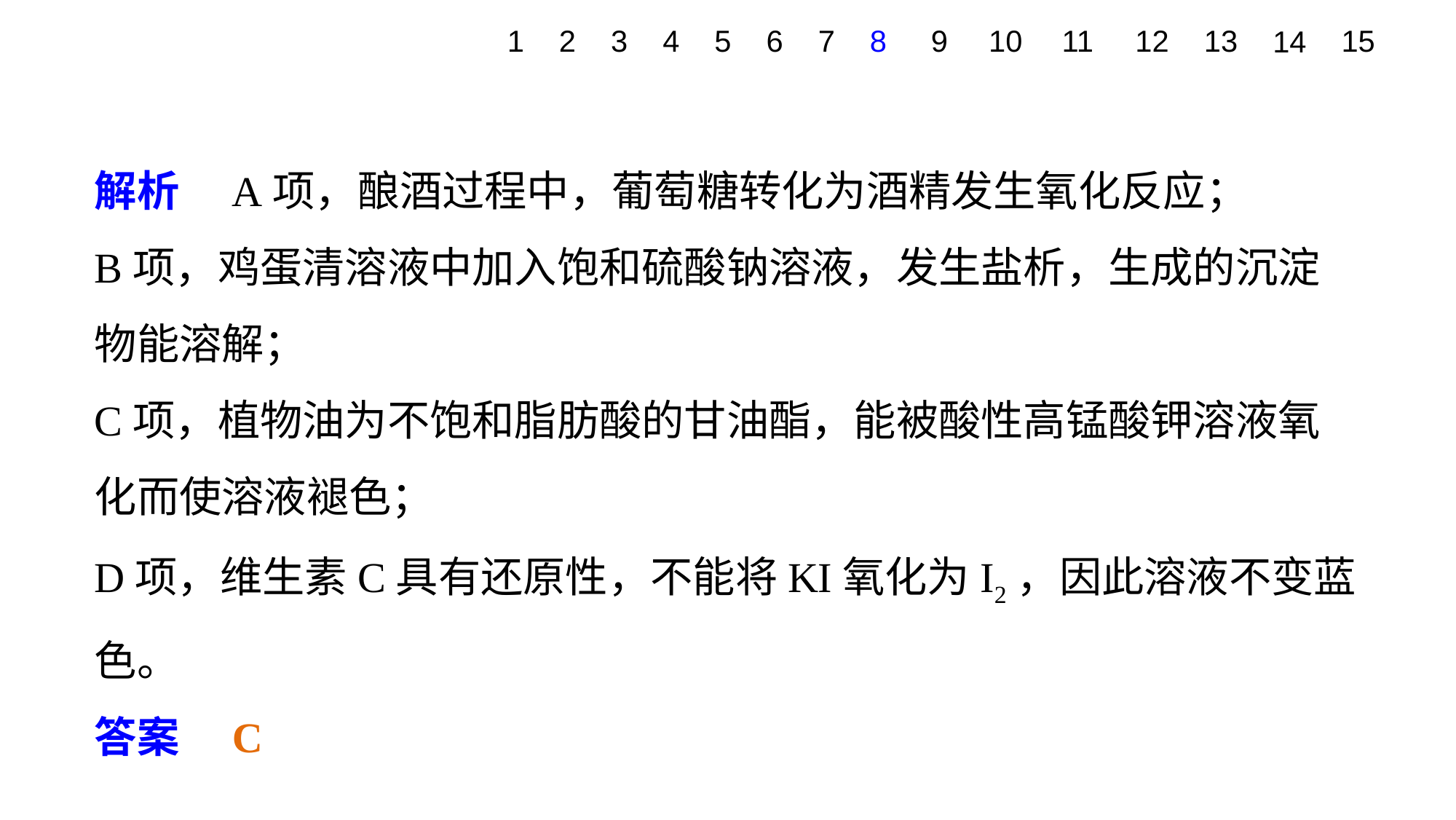

1
2
3
4
5
6
7
8
9
10
12
13
15
11
14
解析　A项，酿酒过程中，葡萄糖转化为酒精发生氧化反应；
B项，鸡蛋清溶液中加入饱和硫酸钠溶液，发生盐析，生成的沉淀物能溶解；
C项，植物油为不饱和脂肪酸的甘油酯，能被酸性高锰酸钾溶液氧化而使溶液褪色；
D项，维生素C具有还原性，不能将KI氧化为I2，因此溶液不变蓝色。
答案　C